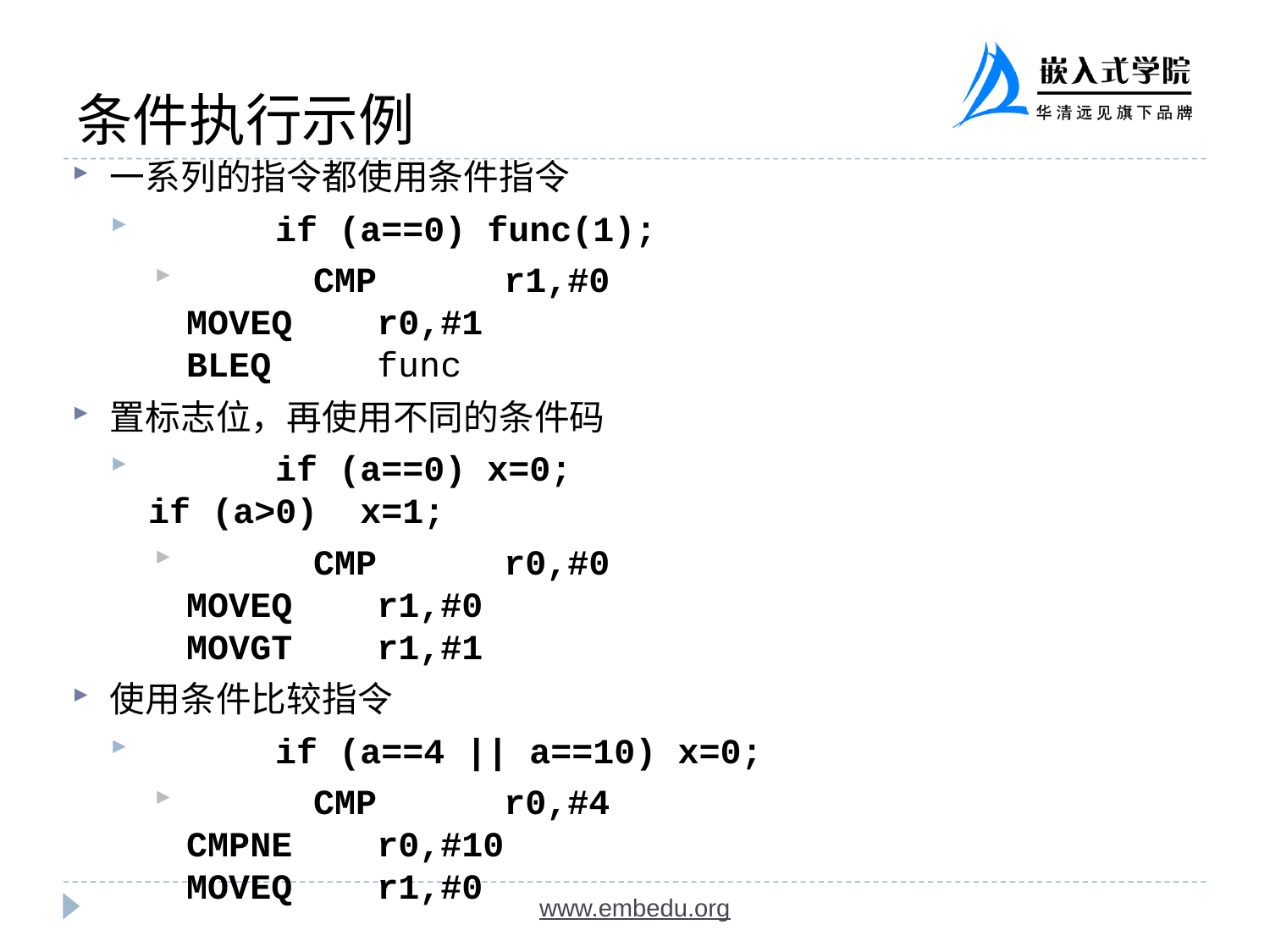

条件执行示例
一系列的指令都使用条件指令
	if (a==0) func(1);
	CMP      r1,#0
MOVEQ    r0,#1
BLEQ     func
置标志位，再使用不同的条件码
	if (a==0) x=0;
if (a>0)  x=1;
	CMP      r0,#0
MOVEQ    r1,#0
MOVGT    r1,#1
使用条件比较指令
	if (a==4 || a==10) x=0;
	CMP      r0,#4
CMPNE    r0,#10
MOVEQ    r1,#0
www.embedu.org